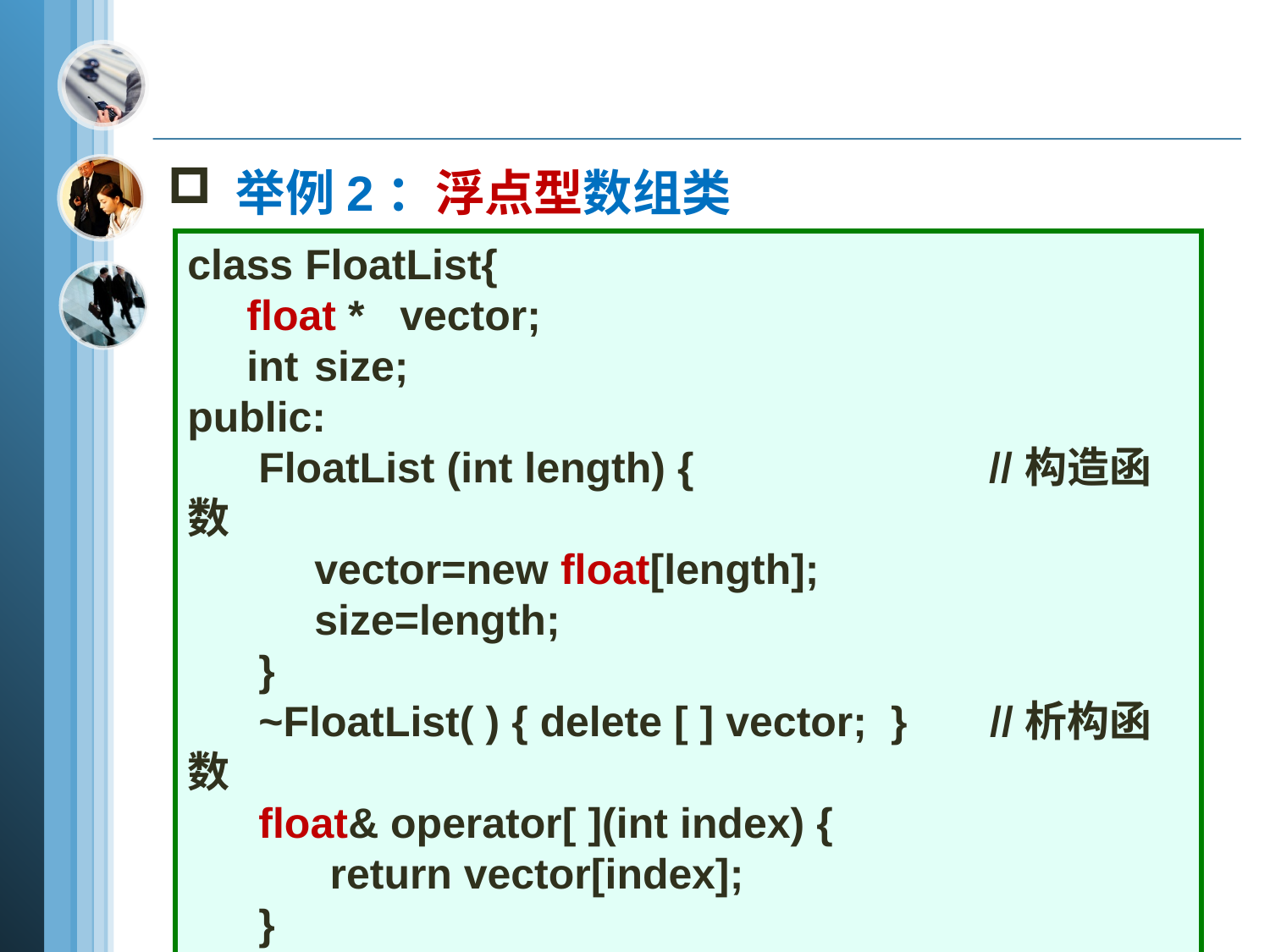

举例2：浮点型数组类
class FloatList{
     float *   vector;
     int 	size;
public:
      FloatList (int length) {                         //构造函数
          	vector=new float[length];
          	size=length;
      }
      ~FloatList( ) { delete [ ] vector;  }       //析构函数
      float& operator[ ](int index) {
            return vector[index];
      }
};